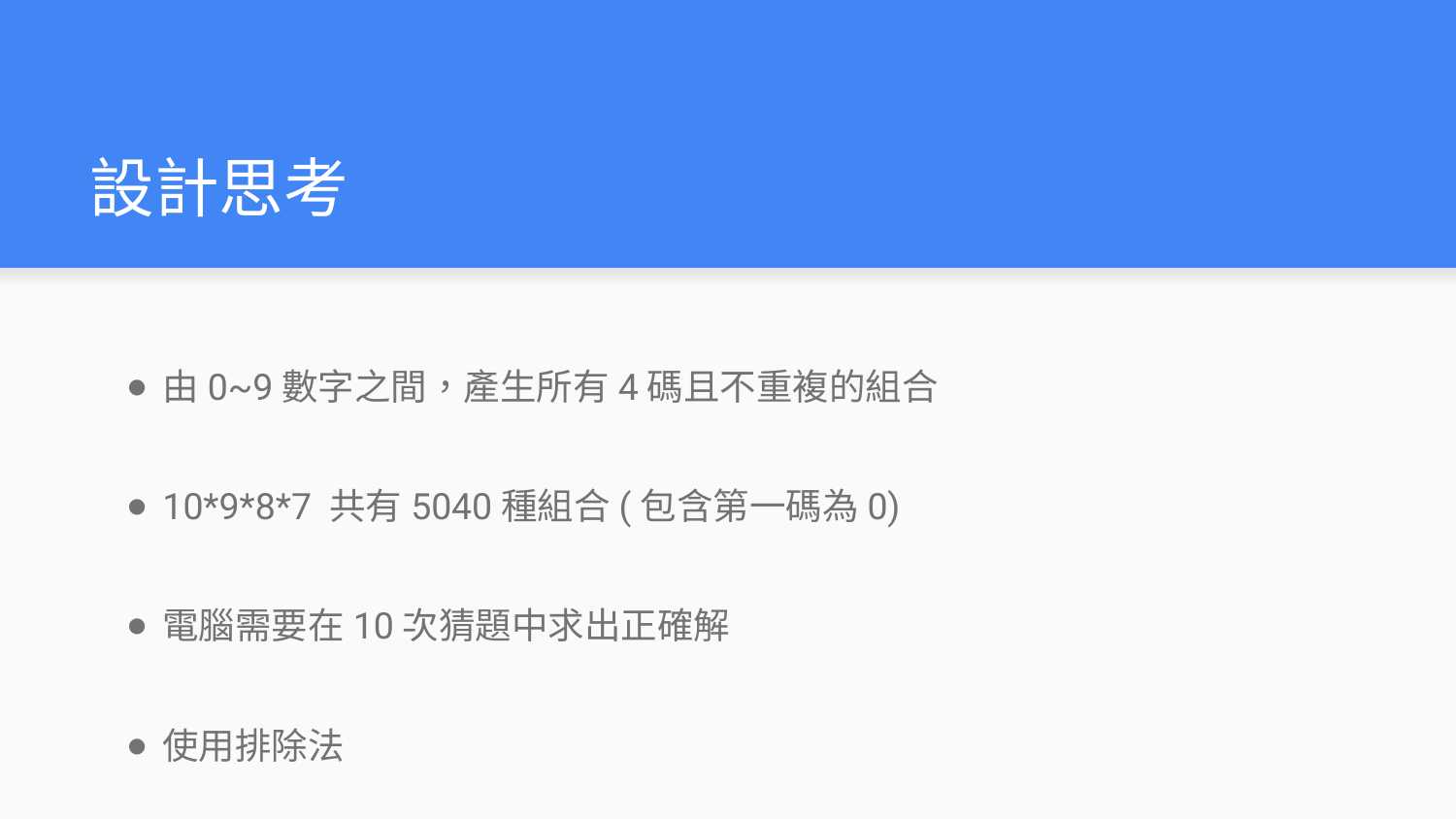

# 設計思考
由0~9數字之間，產生所有4碼且不重複的組合
10*9*8*7 共有5040種組合(包含第一碼為0)
電腦需要在10次猜題中求出正確解
使用排除法